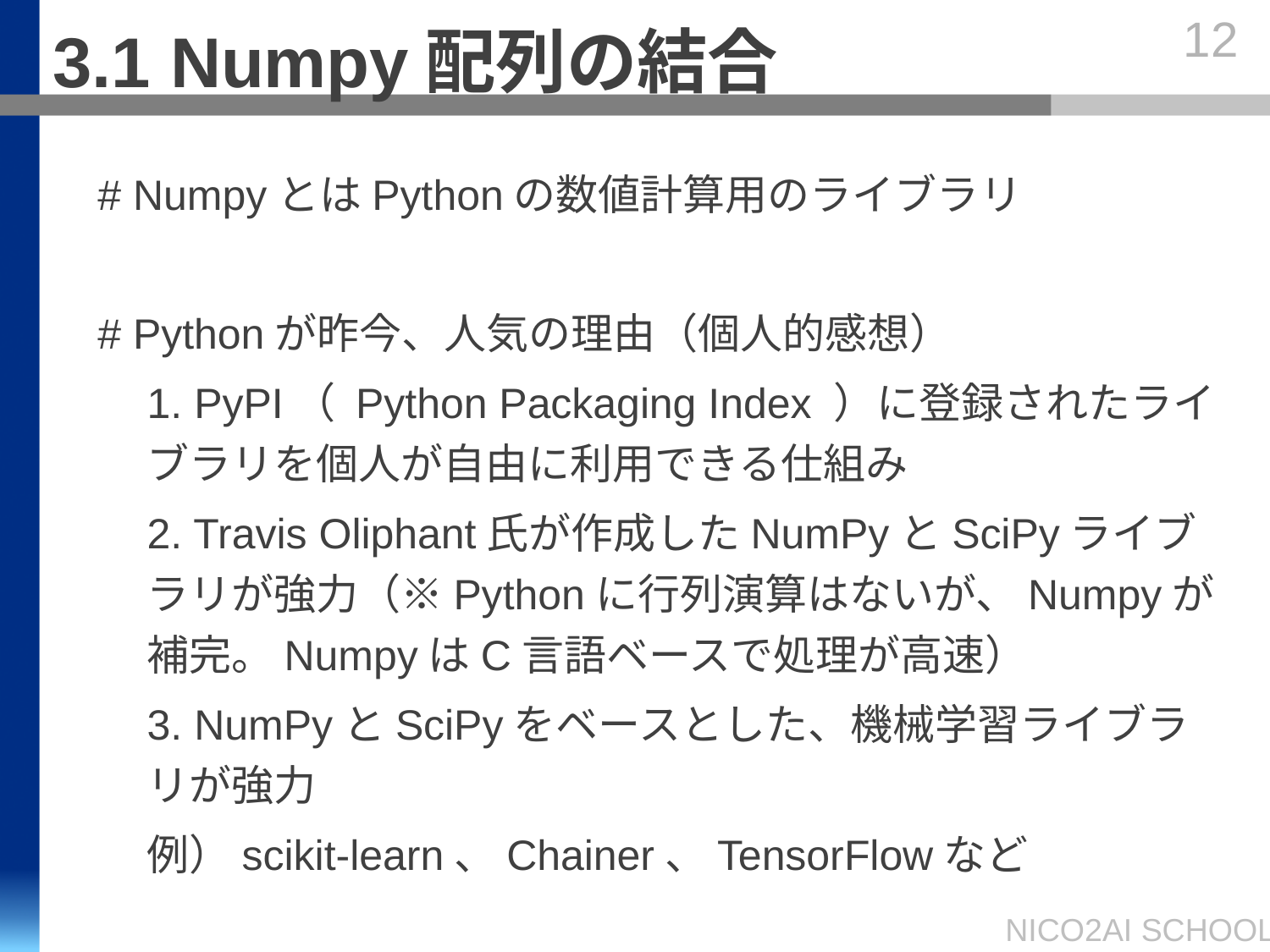

# 3.1 Numpy配列の結合
12
# NumpyとはPythonの数値計算用のライブラリ

# Pythonが昨今、人気の理由（個人的感想）
1. PyPI（ Python Packaging Index ）に登録されたライブラリを個人が自由に利用できる仕組み
2. Travis Oliphant氏が作成したNumPyとSciPyライブラリが強力（※Pythonに行列演算はないが、Numpyが補完。NumpyはC言語ベースで処理が高速）
3. NumPyとSciPyをベースとした、機械学習ライブラリが強力
例）scikit-learn、Chainer、TensorFlowなど